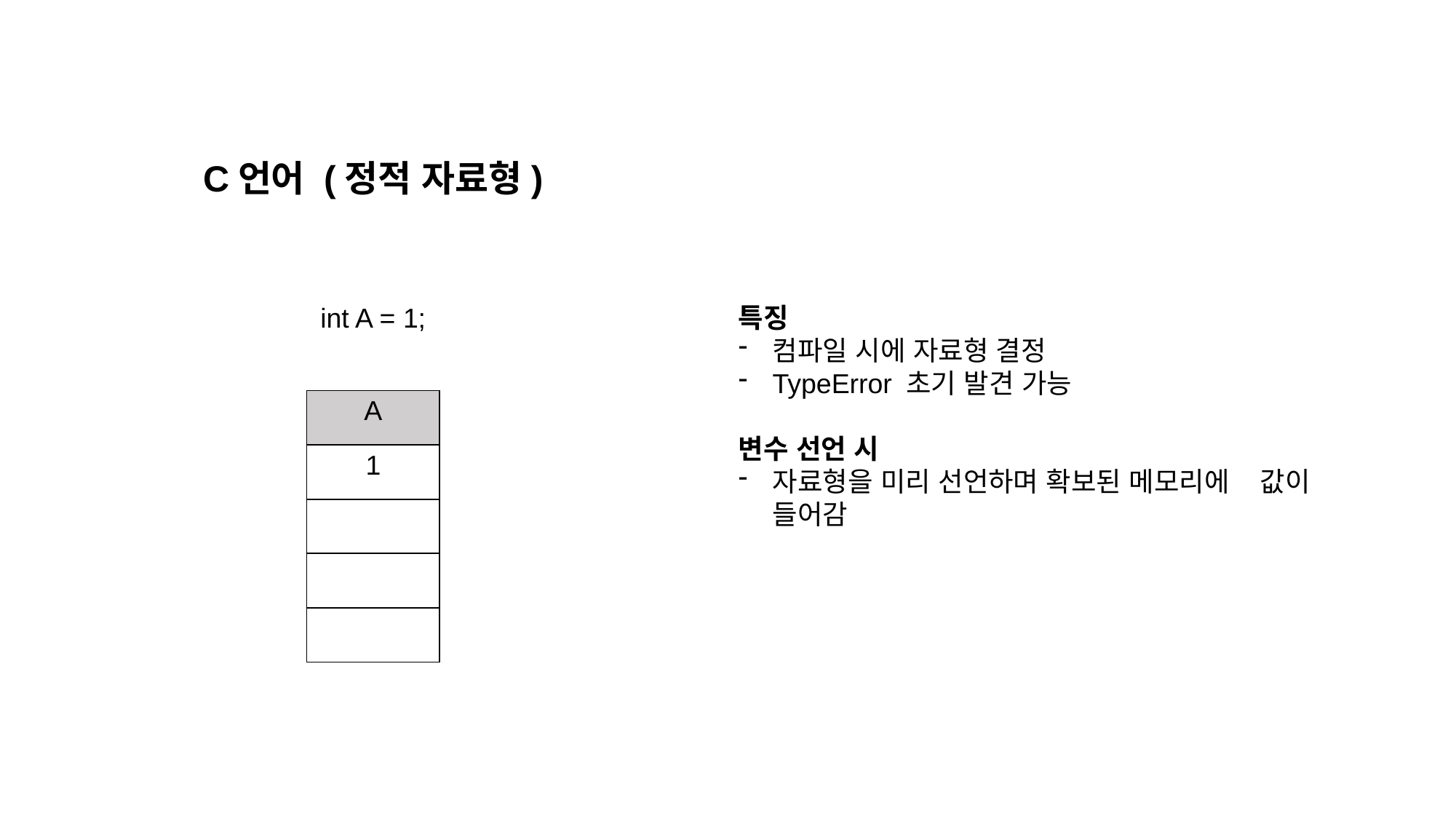

C언어 (정적 자료형)
int A = 1;
특징
컴파일 시에 자료형 결정
TypeError 초기 발견 가능

변수 선언 시
자료형을 미리 선언하며 확보된 메모리에    값이 들어감

| A |
| --- |
| 1 |
|  |
|  |
|  |